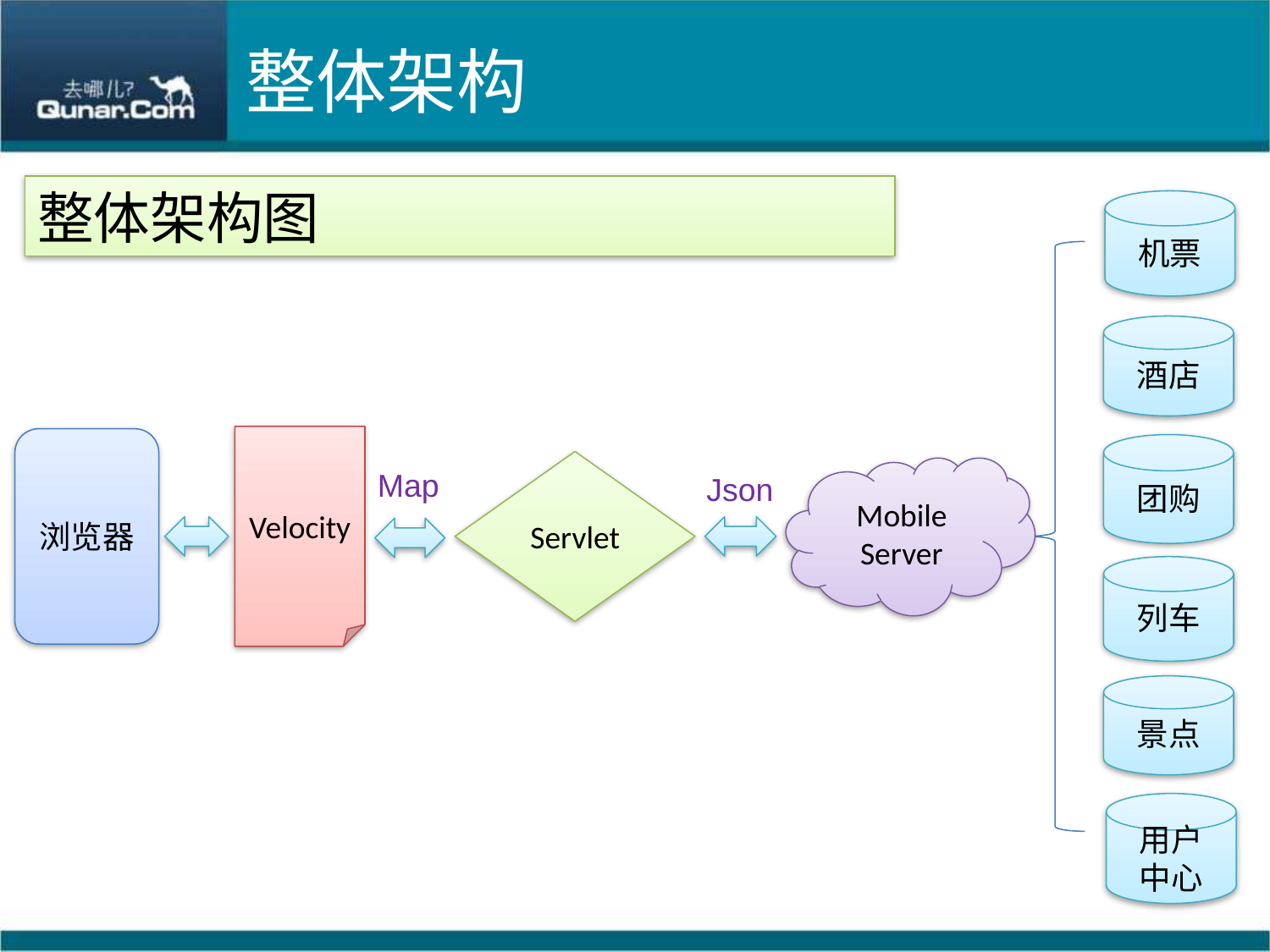

# 整体架构
整体架构图
机票

酒店
Velocity
浏览器
团购
Servlet
Mobile
Server
Map
Json

列车
景点
用户
中心